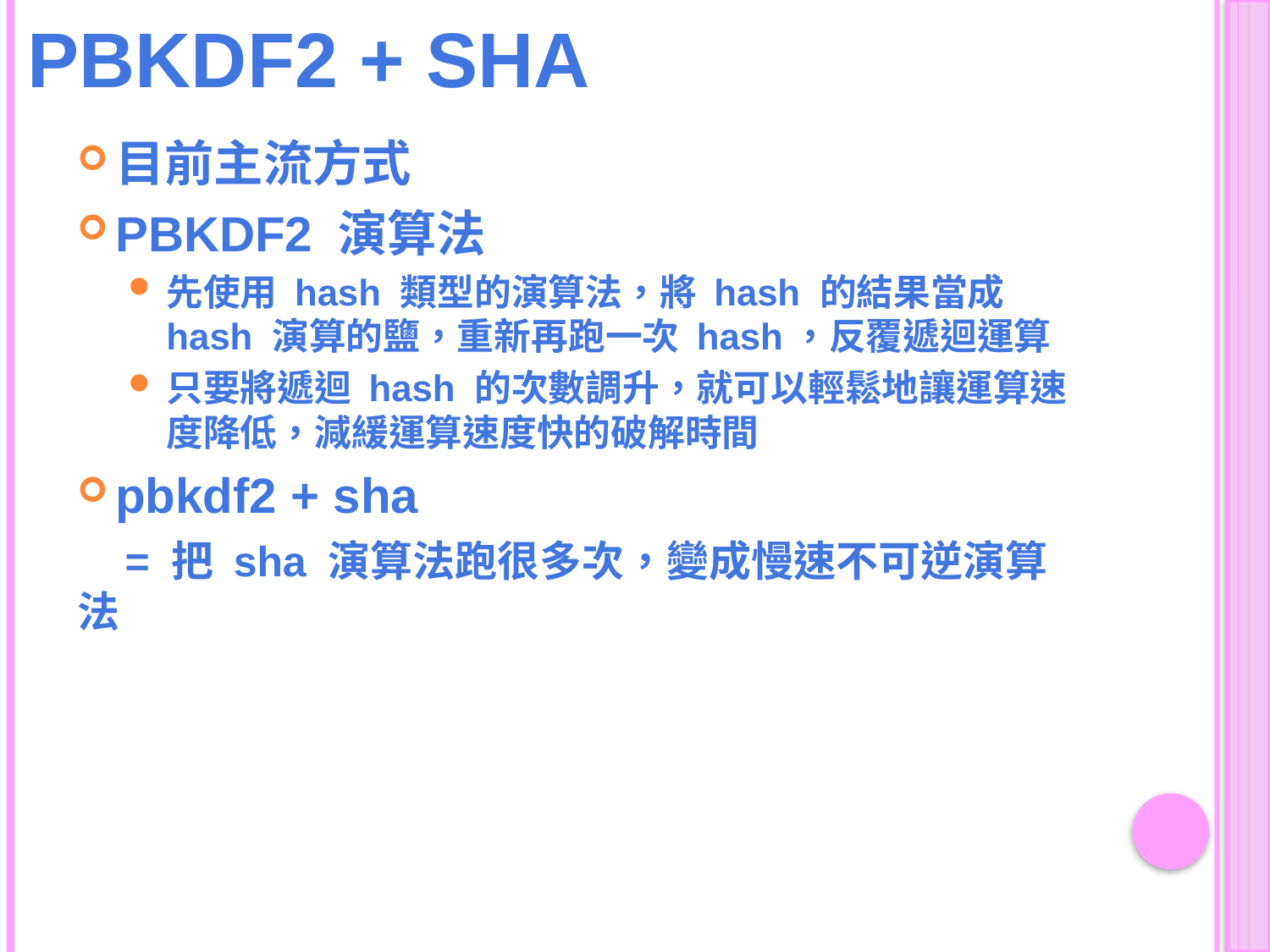

# PBKDF2 + SHA
目前主流方式
PBKDF2 演算法
先使用 hash 類型的演算法，將 hash 的結果當成 hash 演算的鹽，重新再跑一次 hash，反覆遞迴運算
只要將遞迴 hash 的次數調升，就可以輕鬆地讓運算速度降低，減緩運算速度快的破解時間
pbkdf2 + sha
    = 把 sha 演算法跑很多次，變成慢速不可逆演算法